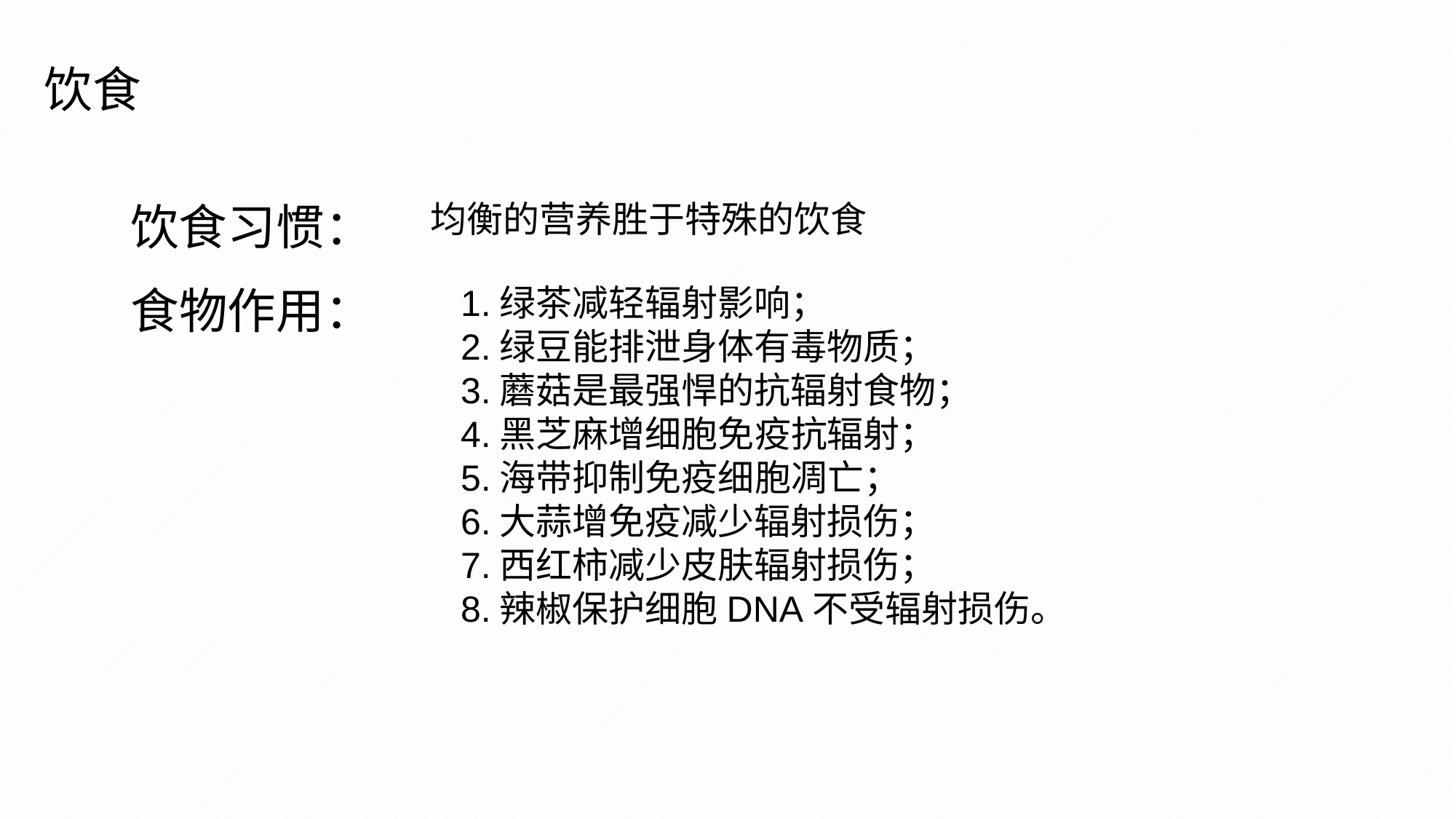

饮食
饮食习惯：
均衡的营养胜于特殊的饮食
食物作用：
1.绿茶减轻辐射影响；
2.绿豆能排泄身体有毒物质；
3.蘑菇是最强悍的抗辐射食物；
4.黑芝麻增细胞免疫抗辐射；
5.海带抑制免疫细胞凋亡；
6.大蒜增免疫减少辐射损伤；
7.西红柿减少皮肤辐射损伤；
8.辣椒保护细胞DNA不受辐射损伤。